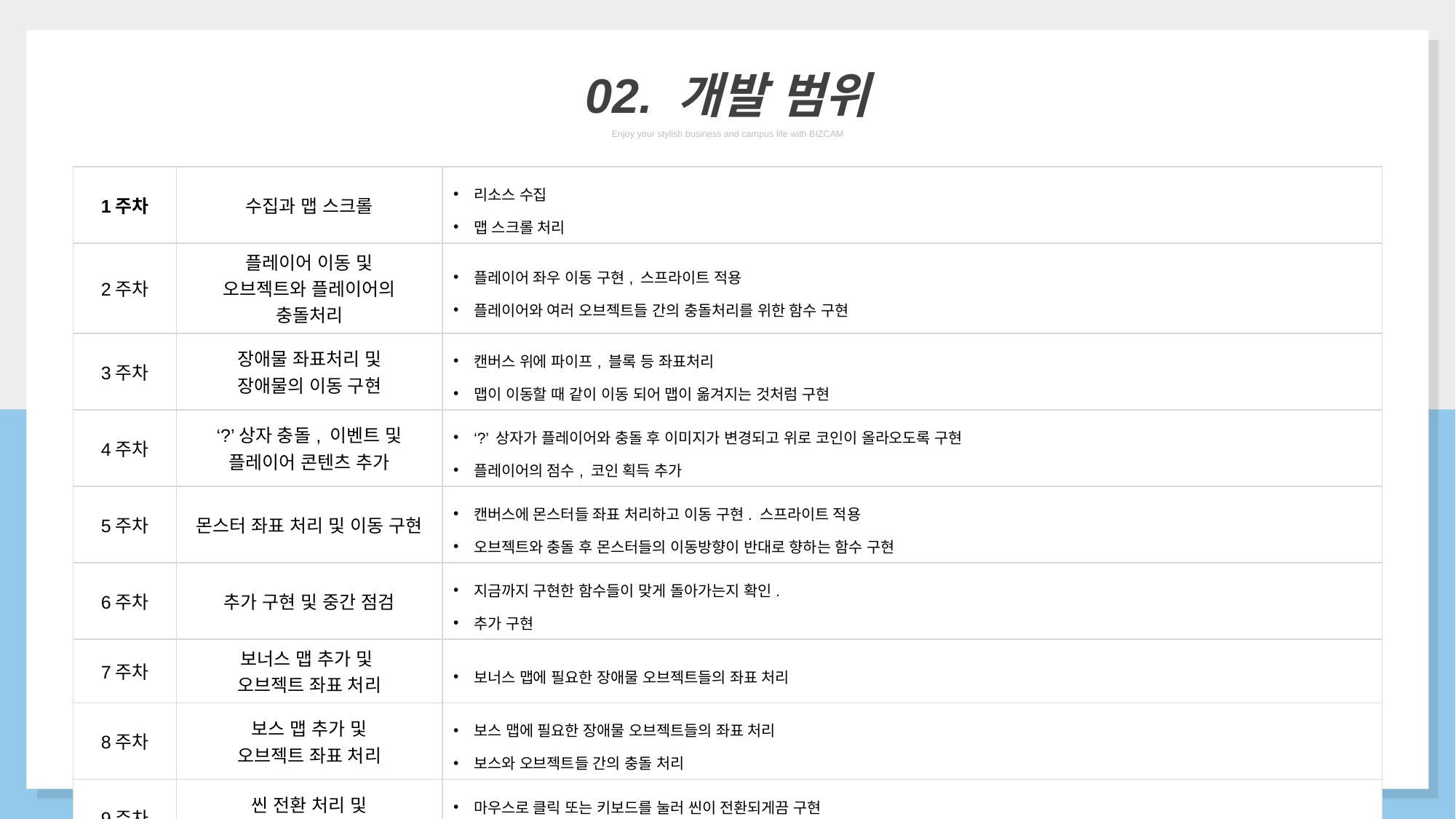

02. 개발 범위
Enjoy your stylish business and campus life with BIZCAM
| 1주차 | 수집과 맵 스크롤 | 리소스 수집 맵 스크롤 처리 |
| --- | --- | --- |
| 2주차 | 플레이어 이동 및 오브젝트와 플레이어의 충돌처리 | 플레이어 좌우 이동 구현, 스프라이트 적용 플레이어와 여러 오브젝트들 간의 충돌처리를 위한 함수 구현 |
| 3주차 | 장애물 좌표처리 및 장애물의 이동 구현 | 캔버스 위에 파이프, 블록 등 좌표처리 맵이 이동할 때 같이 이동 되어 맵이 옮겨지는 것처럼 구현 |
| 4주차 | ‘?’상자 충돌, 이벤트 및 플레이어 콘텐츠 추가 | ‘?’ 상자가 플레이어와 충돌 후 이미지가 변경되고 위로 코인이 올라오도록 구현 플레이어의 점수, 코인 획득 추가 |
| 5주차 | 몬스터 좌표 처리 및 이동 구현 | 캔버스에 몬스터들 좌표 처리하고 이동 구현. 스프라이트 적용 오브젝트와 충돌 후 몬스터들의 이동방향이 반대로 향하는 함수 구현 |
| 6주차 | 추가 구현 및 중간 점검 | 지금까지 구현한 함수들이 맞게 돌아가는지 확인. 추가 구현 |
| 7주차 | 보너스 맵 추가 및 오브젝트 좌표 처리 | 보너스 맵에 필요한 장애물 오브젝트들의 좌표 처리 |
| 8주차 | 보스 맵 추가 및 오브젝트 좌표 처리 | 보스 맵에 필요한 장애물 오브젝트들의 좌표 처리 보스와 오브젝트들 간의 충돌 처리 |
| 9주차 | 씬 전환 처리 및 시작, 엔딩 씬 추가 | 마우스로 클릭 또는 키보드를 눌러 씬이 전환되게끔 구현 게임 시작화면에 시작할 것인지 종료할 것인지 선택가능한 시작 화면과 게임 승리를 알리는 엔딩 장면 추가 |
| 10주차 | 마무리 | 최종 점검 및 릴리즈 |